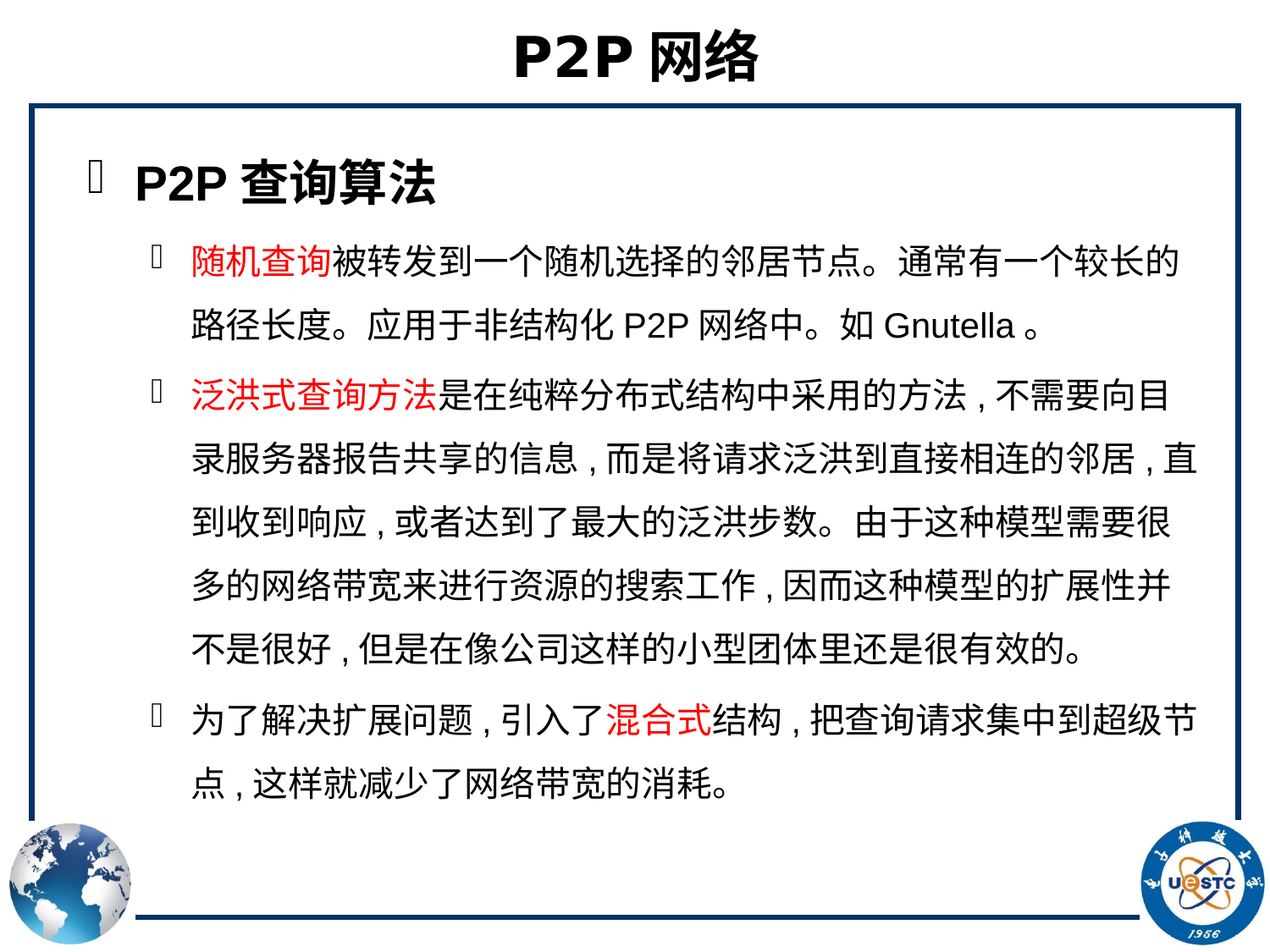

# P2P网络
P2P查询算法
随机查询被转发到一个随机选择的邻居节点。通常有一个较长的路径长度。应用于非结构化P2P网络中。如Gnutella。
泛洪式查询方法是在纯粹分布式结构中采用的方法,不需要向目录服务器报告共享的信息,而是将请求泛洪到直接相连的邻居,直到收到响应,或者达到了最大的泛洪步数。由于这种模型需要很多的网络带宽来进行资源的搜索工作,因而这种模型的扩展性并不是很好,但是在像公司这样的小型团体里还是很有效的。
为了解决扩展问题,引入了混合式结构,把查询请求集中到超级节点,这样就减少了网络带宽的消耗。